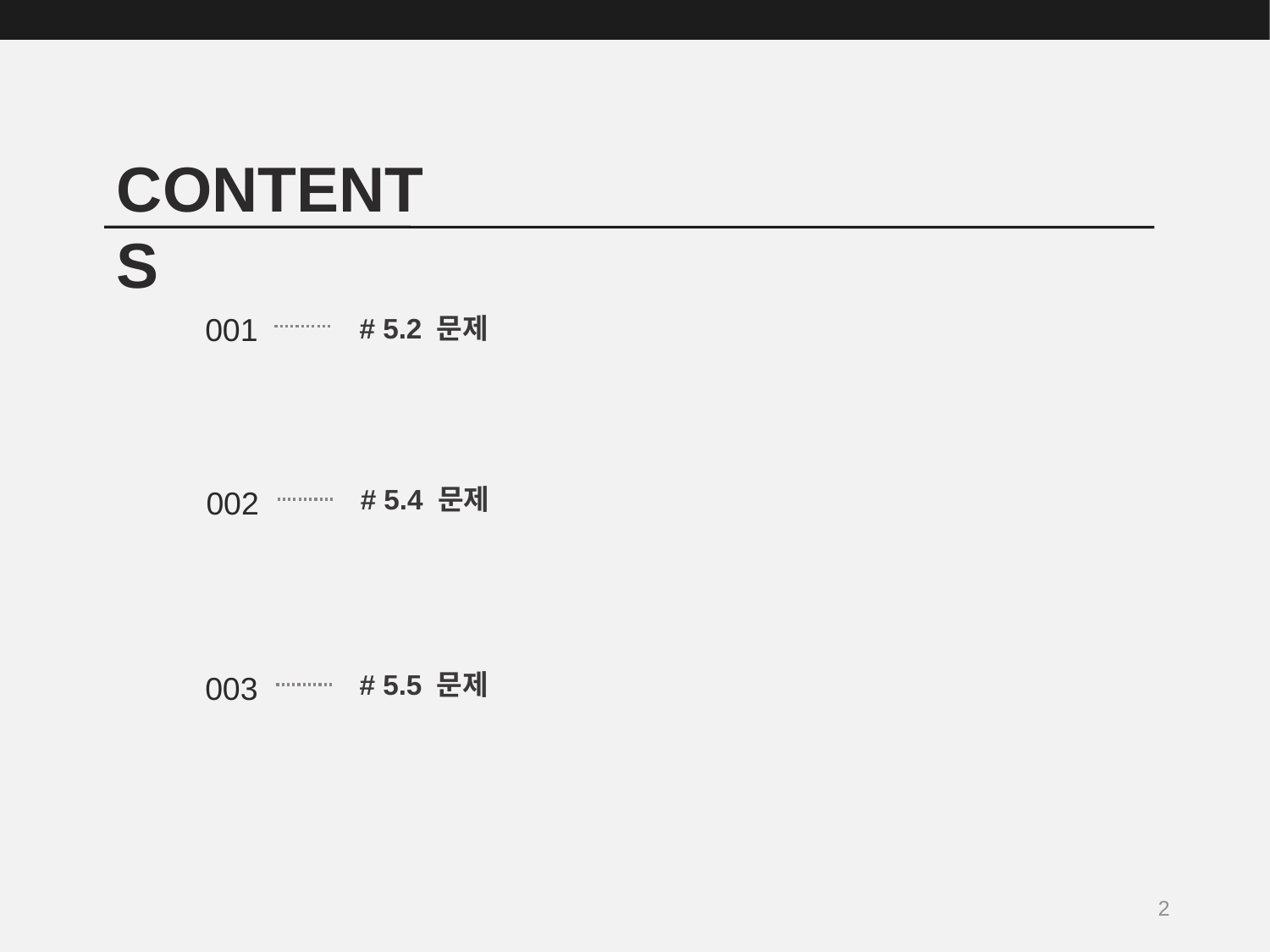

CONTENTS
001
# 5.2 문제
# 5.4 문제
002
# 5.5 문제
003
2